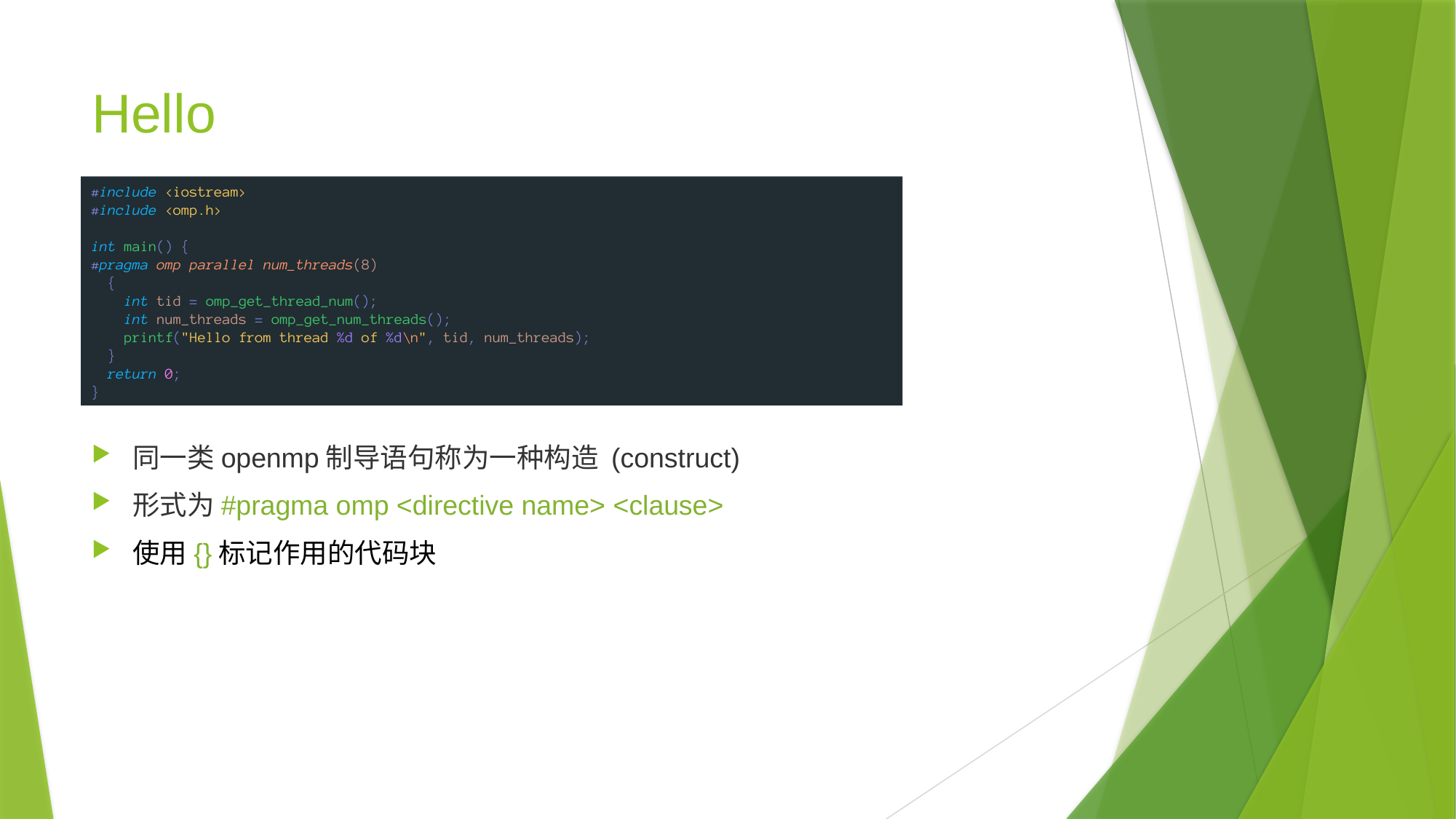

# Hello
#include <iostream>
#include <omp.h>
int main() {
#pragma omp parallel num_threads(8)
  {
    int tid = omp_get_thread_num();
    int num_threads = omp_get_num_threads();
    printf("Hello from thread %d of %d\n", tid, num_threads);
  }
  return 0;
}
同一类openmp制导语句称为一种构造 (construct)
形式为#pragma omp <directive name> <clause>
使用{}标记作用的代码块